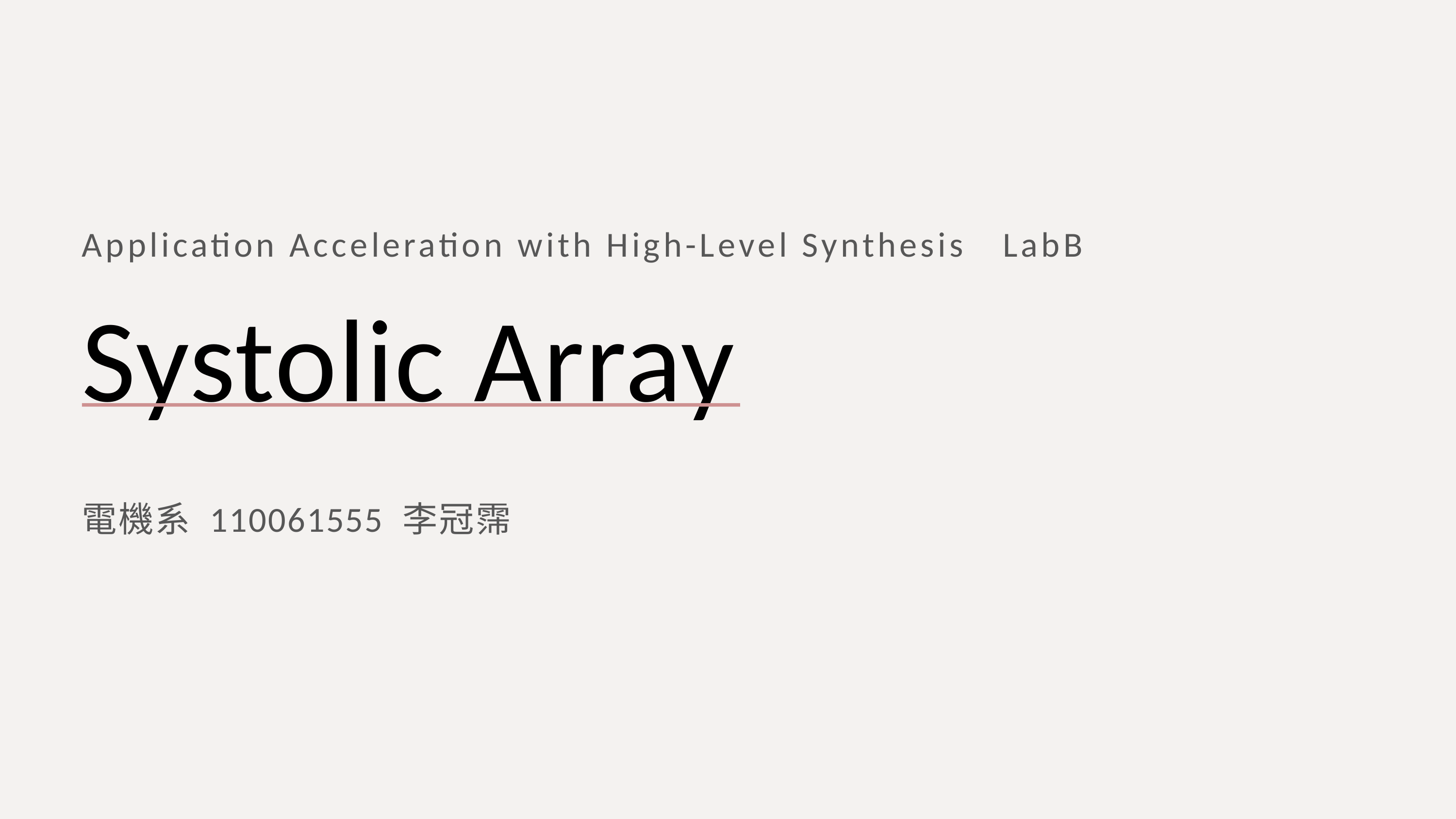

Application Acceleration with High-Level Synthesis   LabB
Systolic Array
電機系 110061555 李冠霈